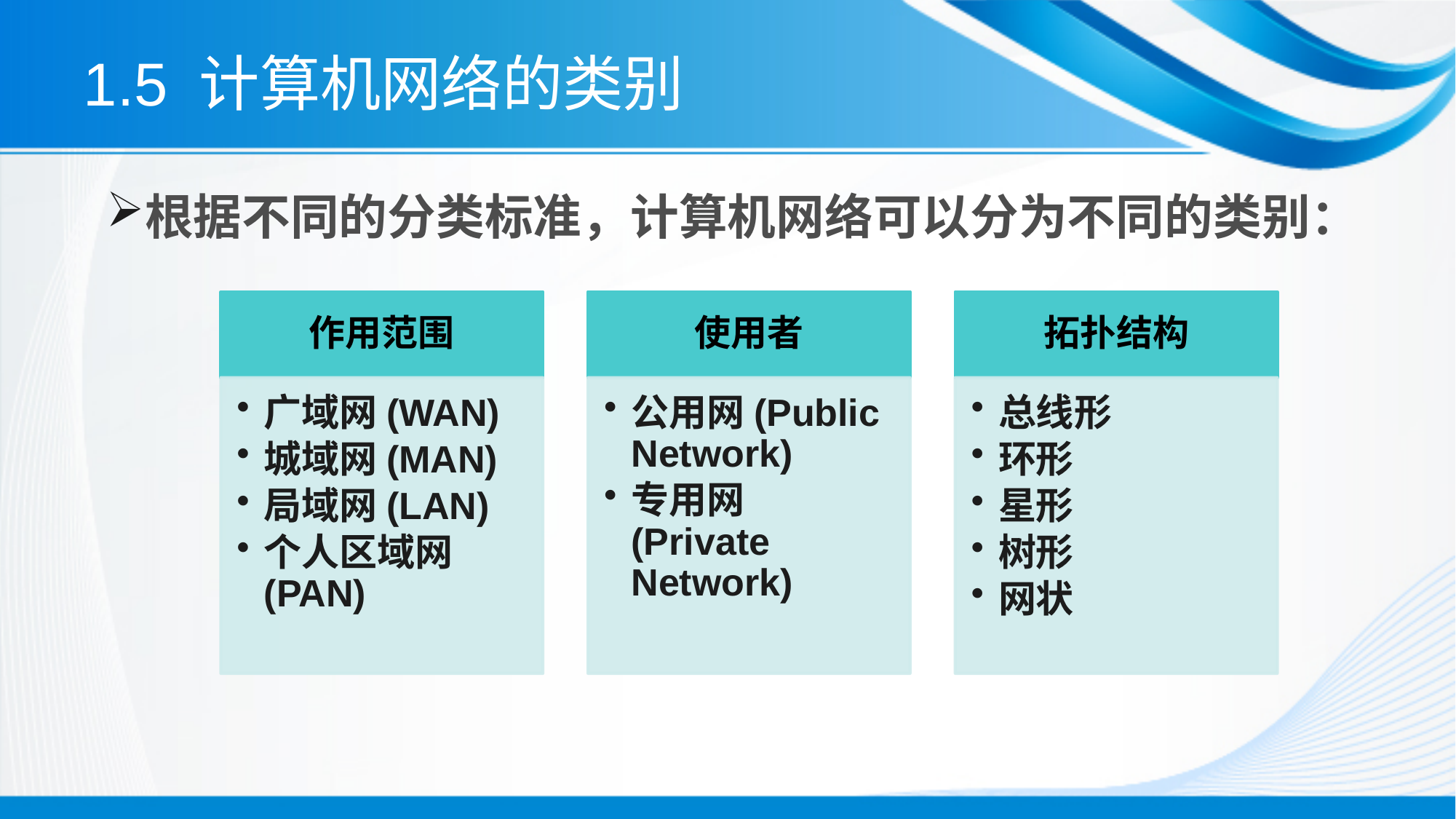

1.5 计算机网络的类别
根据不同的分类标准，计算机网络可以分为不同的类别：
作用范围
广域网(WAN)
城域网(MAN)
局域网(LAN)
个人区域网(PAN)
使用者
公用网(Public Network)
专用网(Private Network)
拓扑结构
总线形
环形
星形
树形
网状